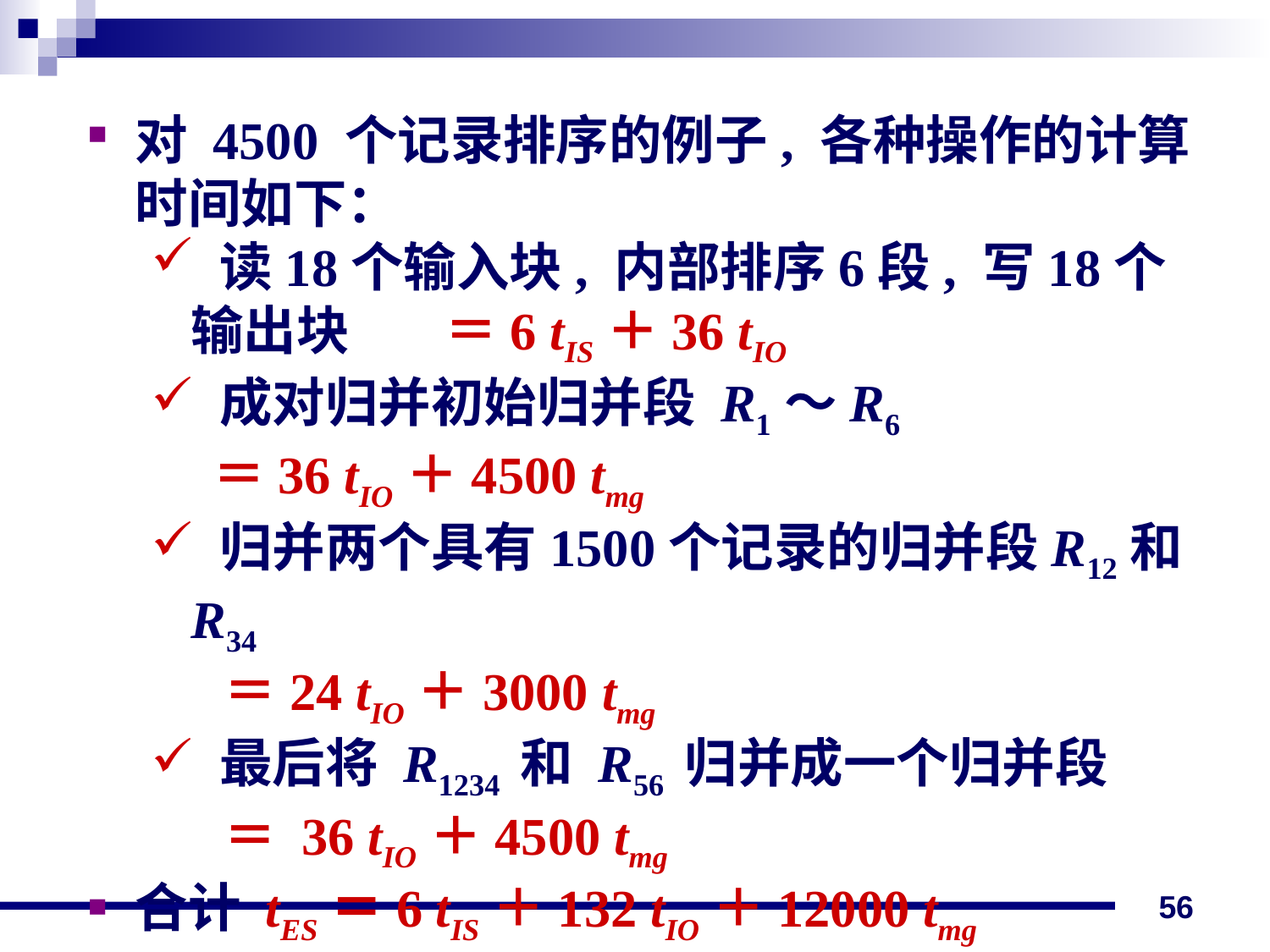

#
对 4500 个记录排序的例子, 各种操作的计算时间如下：
 读18个输入块, 内部排序6段, 写18个输出块	＝6 tIS＋36 tIO
 成对归并初始归并段 R1～R6
       ＝36 tIO＋4500 tmg
 归并两个具有1500个记录的归并段R12和R34
     ＝24 tIO＋3000 tmg
 最后将 R1234 和 R56 归并成一个归并段
     ＝ 36 tIO＋4500 tmg
合计 tES＝6 tIS＋132 tIO＋12000 tmg
56